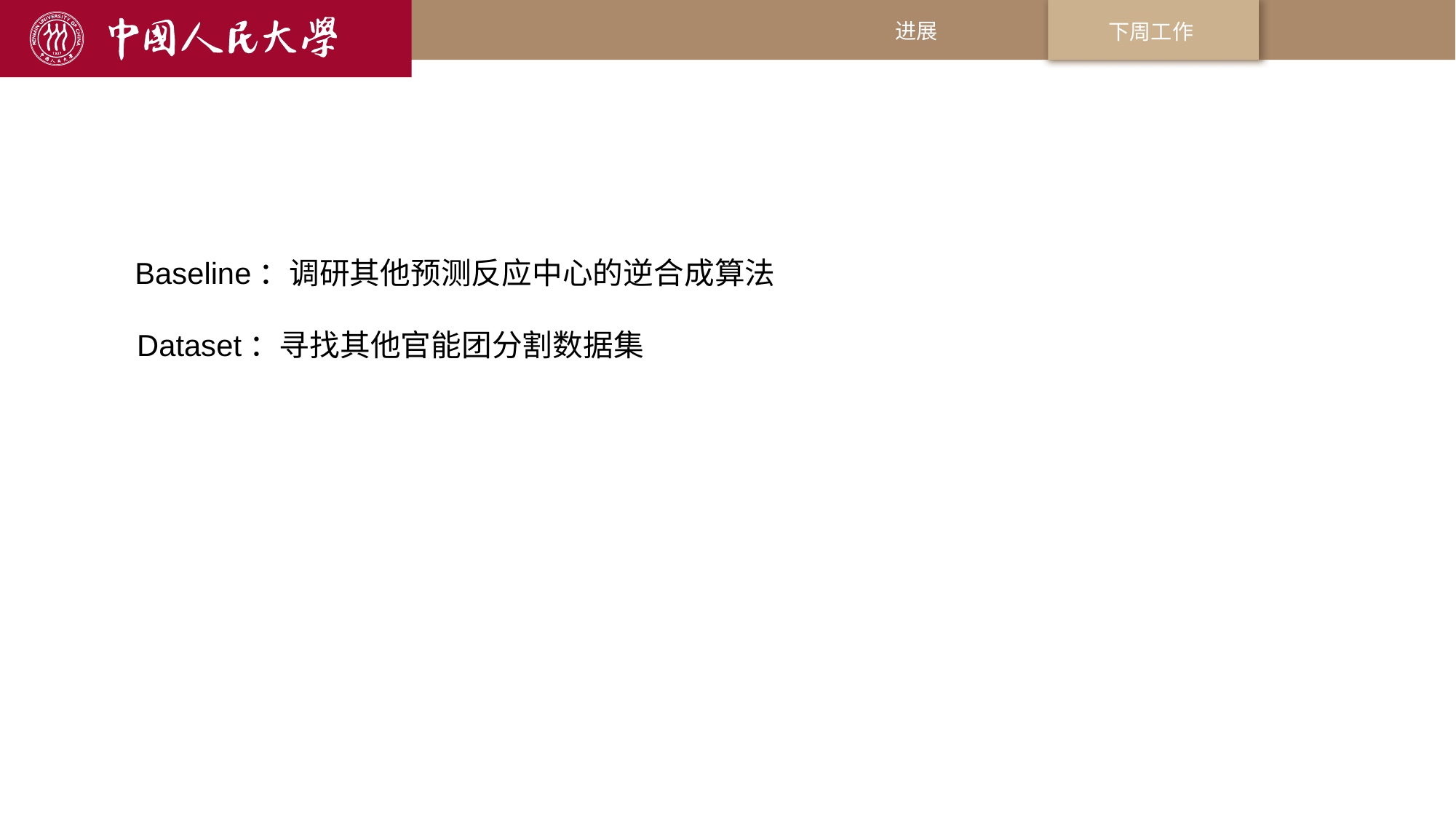

进展
下周工作

Baseline：调研其他预测反应中心的逆合成算法
Dataset：寻找其他官能团分割数据集